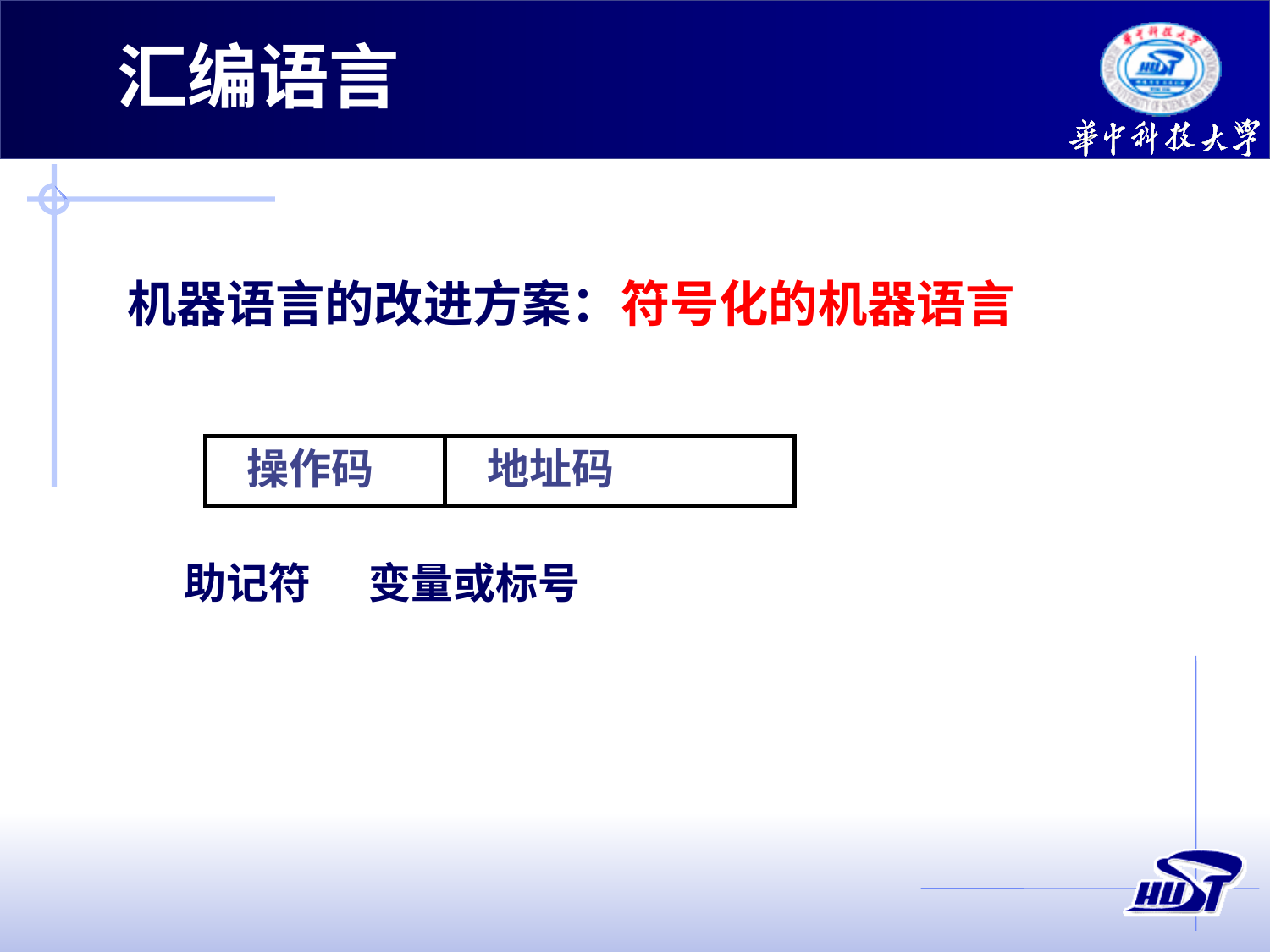

汇编语言
机器语言的改进方案：符号化的机器语言

    助记符      变量或标号
  操作码
  地址码